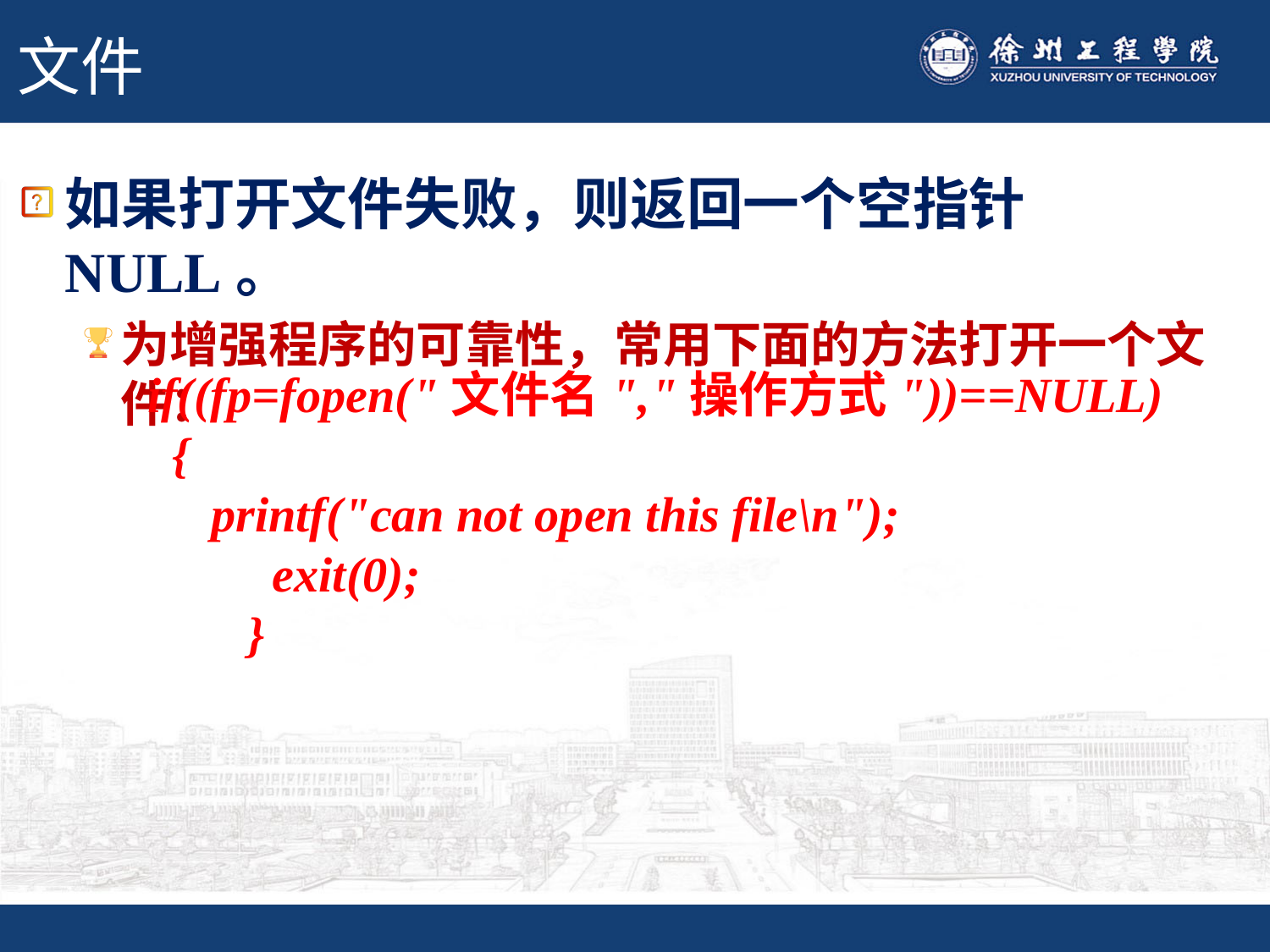

# 文件
如果打开文件失败，则返回一个空指针NULL。
为增强程序的可靠性，常用下面的方法打开一个文件：
if((fp=fopen("文件名","操作方式"))==NULL)
  {
printf("can not open this file\n");
     exit(0);
   }